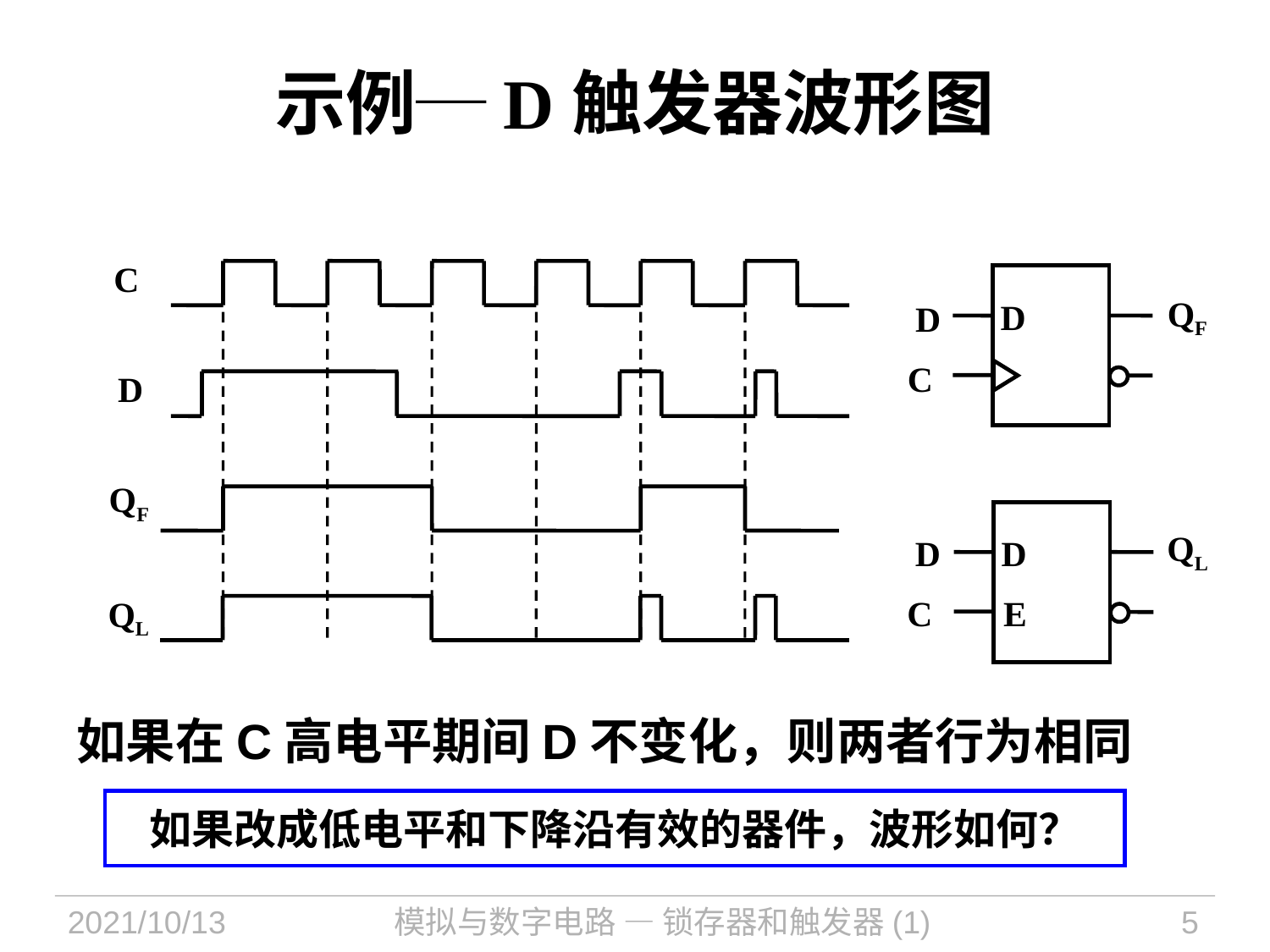

# 示例─D触发器波形图
C

QF
D
D

C

D

QF

QL
D
D

C
E

QL

如果在C高电平期间D不变化，则两者行为相同
如果改成低电平和下降沿有效的器件，波形如何？
2021/10/13
模拟与数字电路 — 锁存器和触发器(1)
5